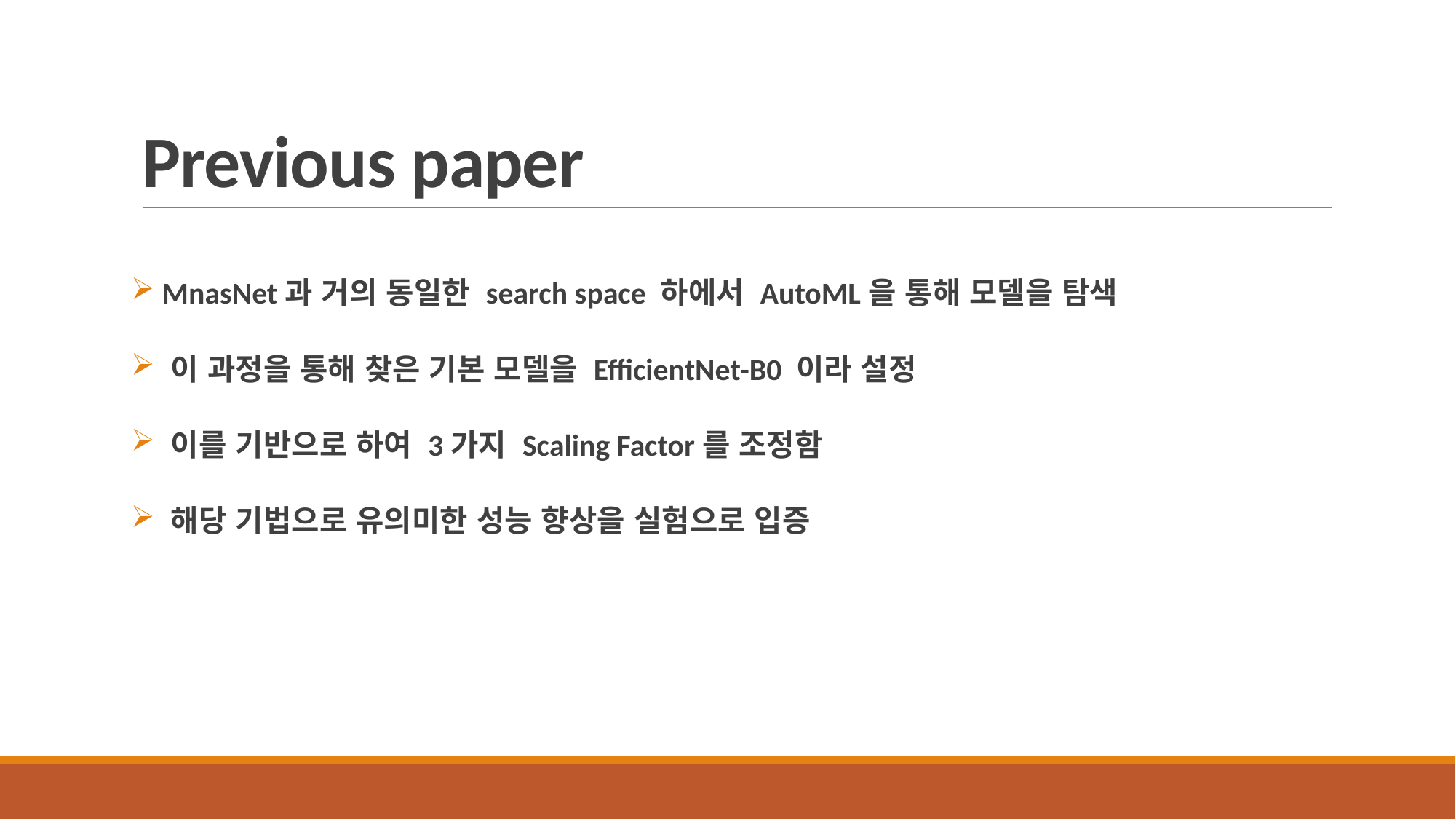

# Previous paper
 MnasNet과 거의 동일한 search space 하에서 AutoML을 통해 모델을 탐색
 이 과정을 통해 찾은 기본 모델을 EfficientNet-B0 이라 설정
 이를 기반으로 하여 3가지 Scaling Factor를 조정함
 해당 기법으로 유의미한 성능 향상을 실험으로 입증